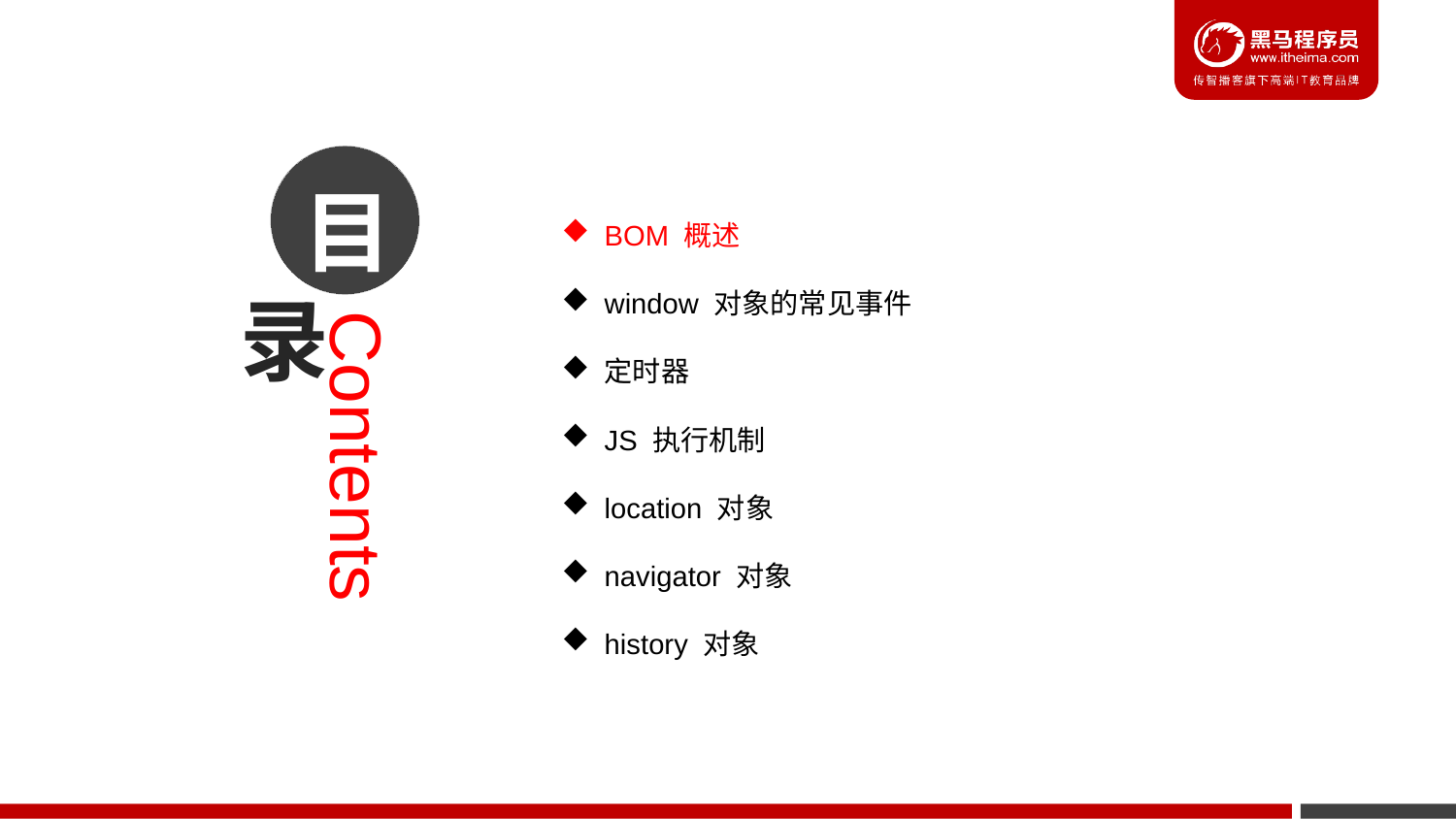

BOM 概述
window 对象的常见事件
定时器
JS 执行机制
location 对象
navigator 对象
history 对象